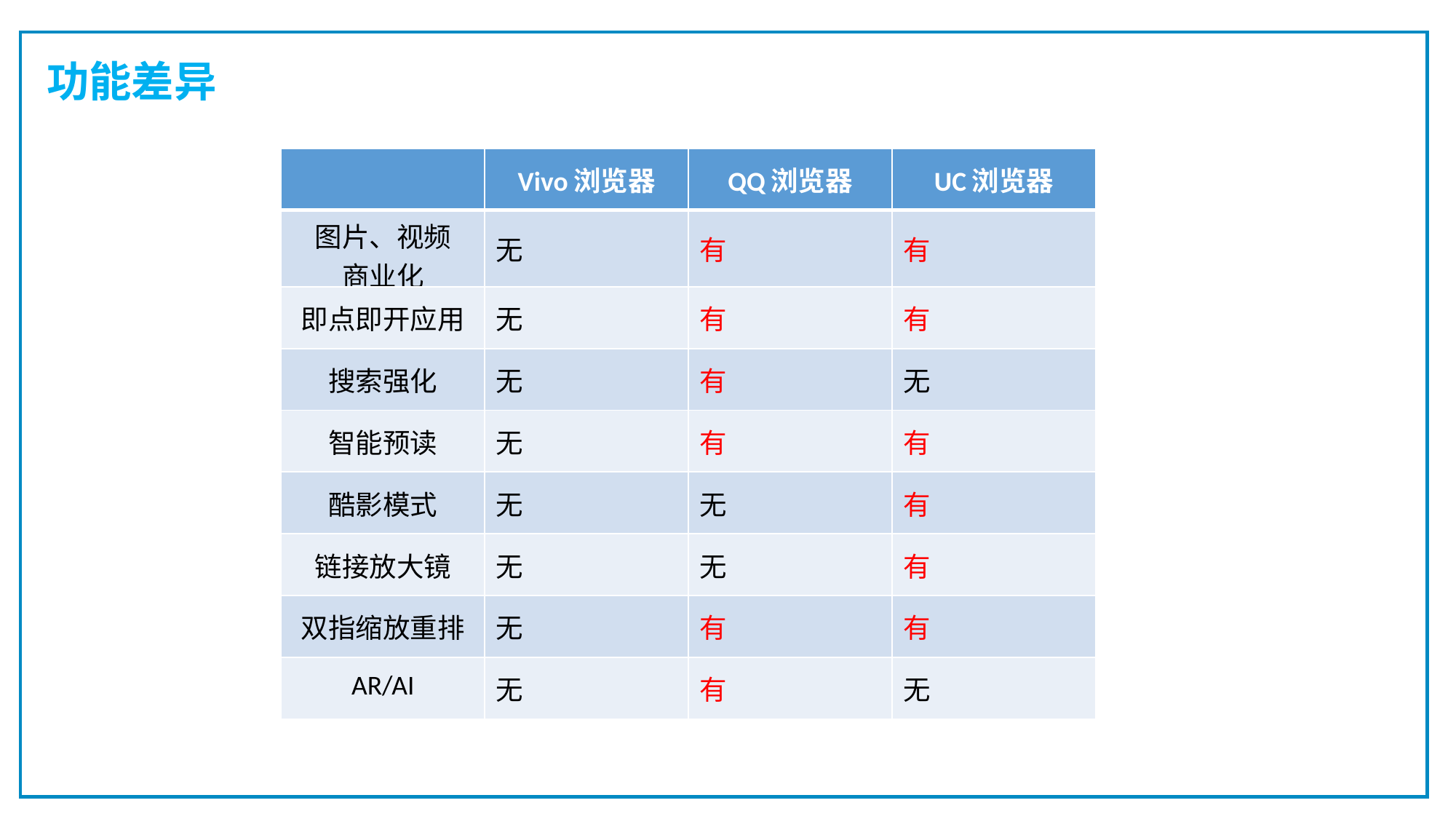

功能差异
|  | Vivo浏览器 | QQ浏览器 | UC浏览器 |
| --- | --- | --- | --- |
| 图片、视频 商业化 | 无 | 有 | 有 |
| 即点即开应用 | 无 | 有 | 有 |
| 搜索强化 | 无 | 有 | 无 |
| 智能预读 | 无 | 有 | 有 |
| 酷影模式 | 无 | 无 | 有 |
| 链接放大镜 | 无 | 无 | 有 |
| 双指缩放重排 | 无 | 有 | 有 |
| AR/AI | 无 | 有 | 无 |